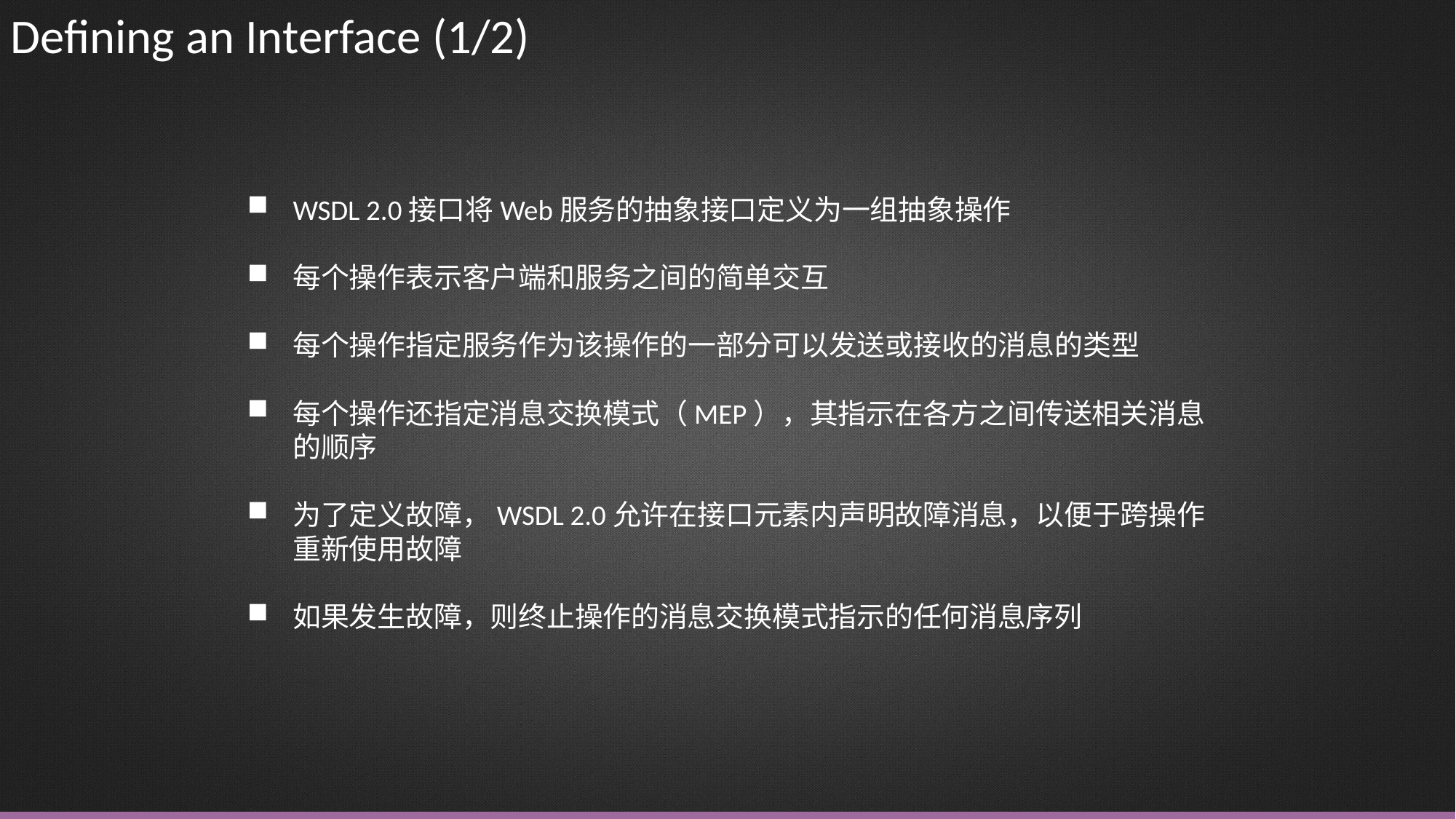

Defining an Interface (1/2)

WSDL 2.0接口将Web服务的抽象接口定义为一组抽象操作

每个操作表示客户端和服务之间的简单交互

每个操作指定服务作为该操作的一部分可以发送或接收的消息的类型

每个操作还指定消息交换模式（MEP），其指示在各方之间传送相关消息的顺序

为了定义故障，WSDL 2.0允许在接口元素内声明故障消息，以便于跨操作重新使用故障

如果发生故障，则终止操作的消息交换模式指示的任何消息序列